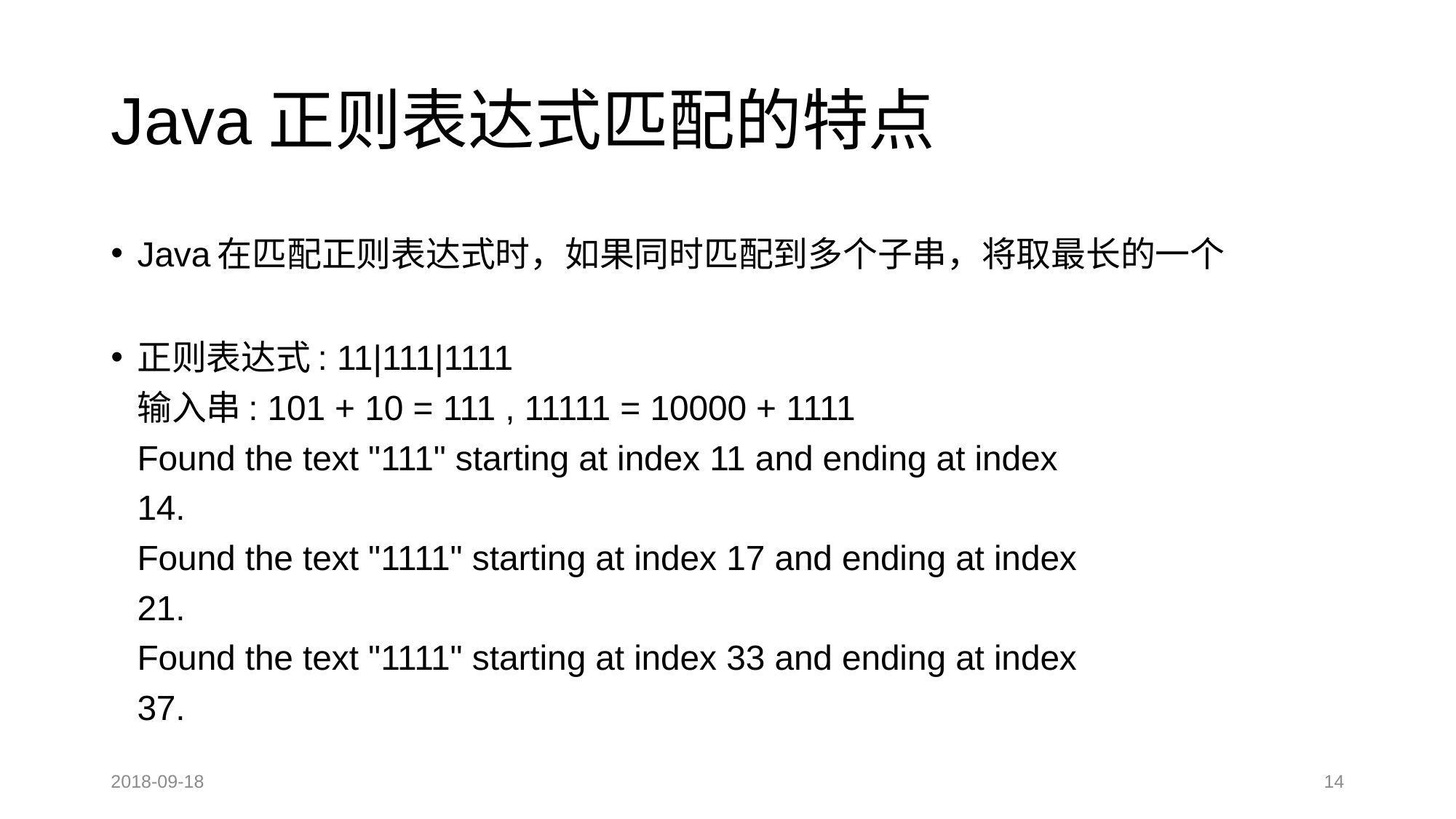

# Java正则表达式匹配的特点
Java在匹配正则表达式时，如果同时匹配到多个子串，将取最长的一个
正则表达式: 11|111|1111
输入串: 101 + 10 = 111 , 11111 = 10000 + 1111
Found the text "111" starting at index 11 and ending at index
14.
Found the text "1111" starting at index 17 and ending at index
21.
Found the text "1111" starting at index 33 and ending at index
37.
2018-09-18
14